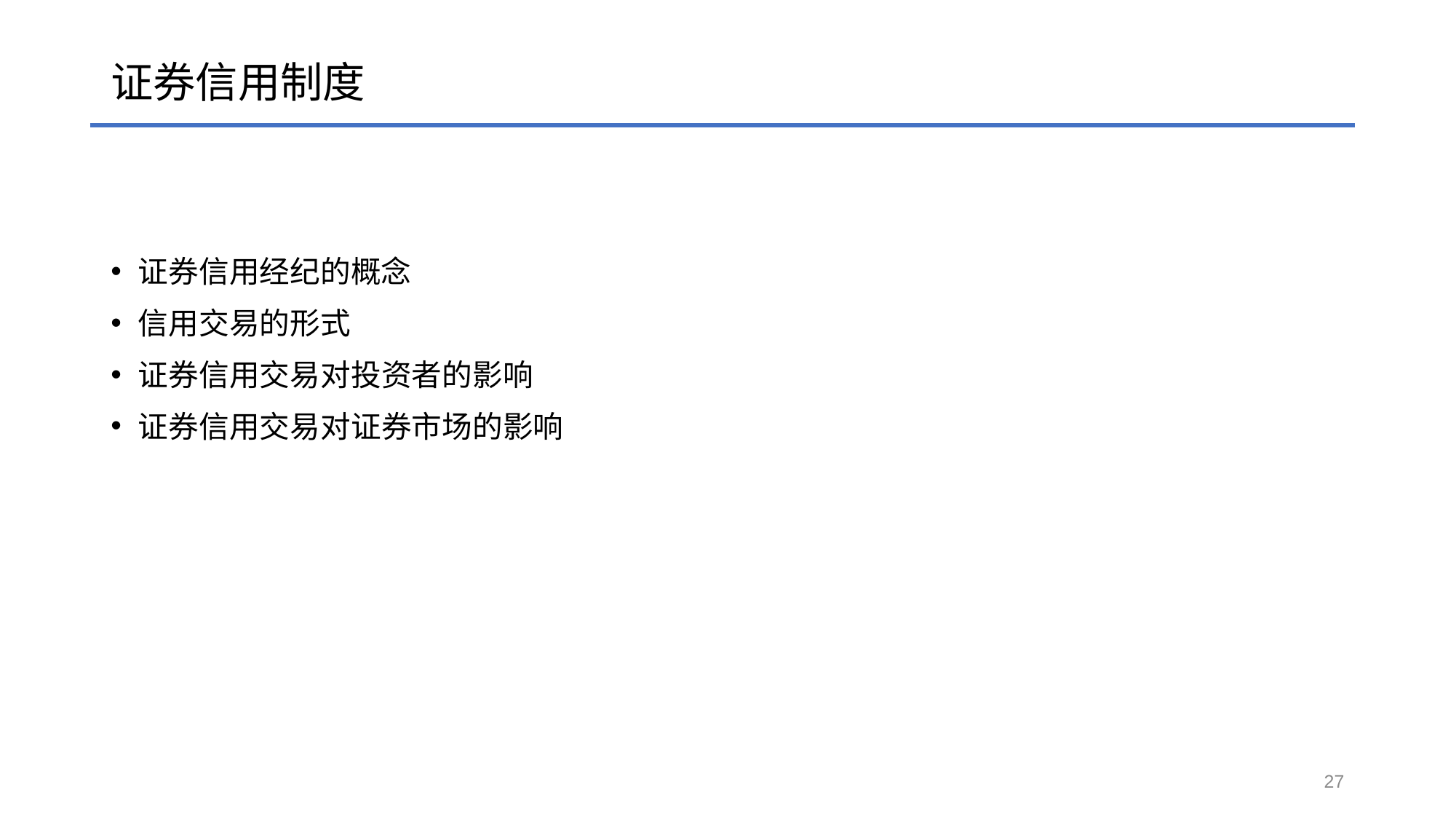

# 证券信用制度

证券信用经纪的概念
信用交易的形式
证券信用交易对投资者的影响
证券信用交易对证券市场的影响
27